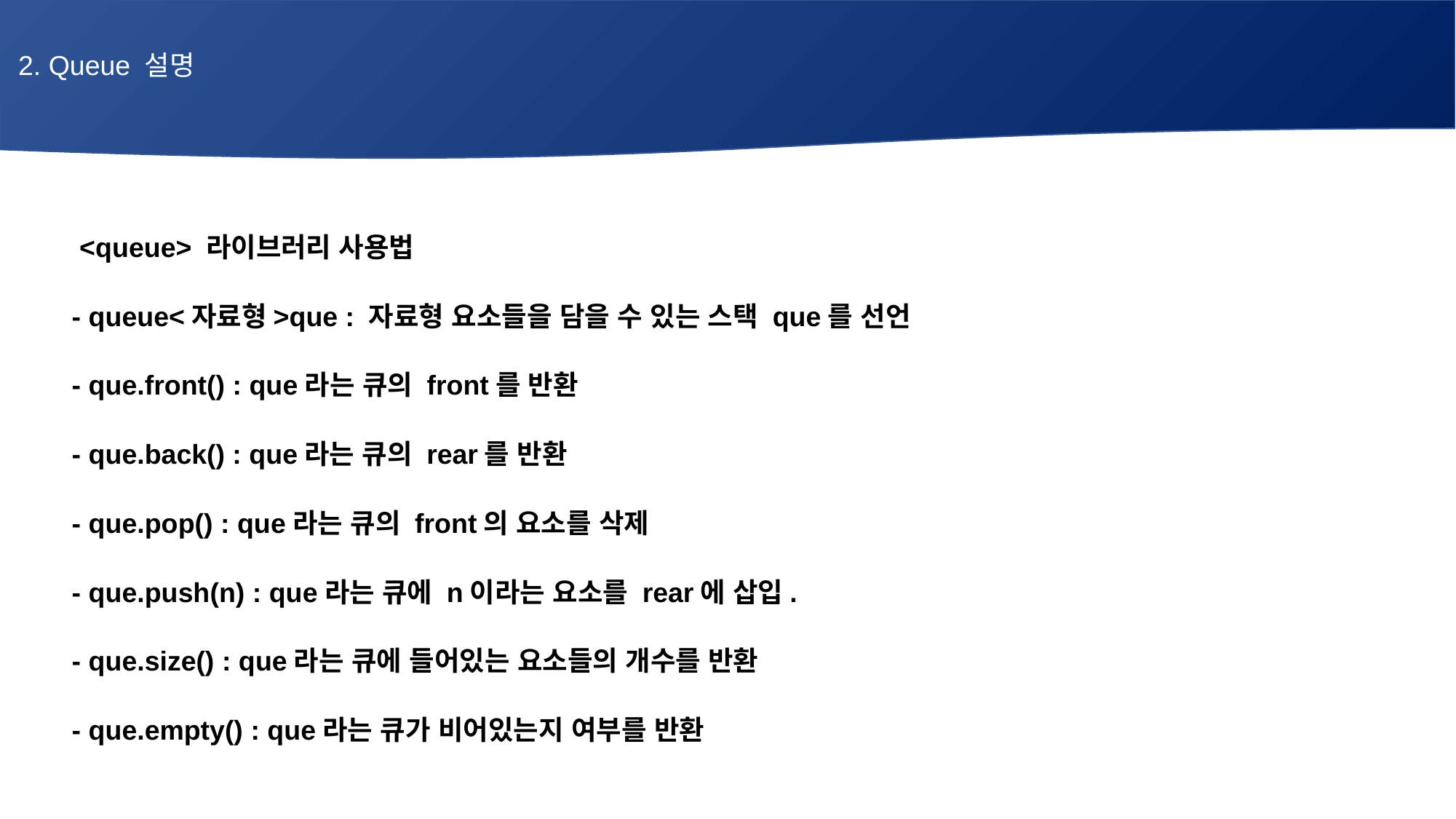

2. Queue 설명
# 매주 1 과제 LV2
  <queue> 라이브러리 사용법

 - queue<자료형>que : 자료형 요소들을 담을 수 있는 스택 que를 선언

 - que.front() : que라는 큐의 front를 반환

 - que.back() : que라는 큐의 rear를 반환

 - que.pop() : que라는 큐의 front의 요소를 삭제

 - que.push(n) : que라는 큐에 n이라는 요소를 rear에 삽입.

 - que.size() : que라는 큐에 들어있는 요소들의 개수를 반환

 - que.empty() : que라는 큐가 비어있는지 여부를 반환